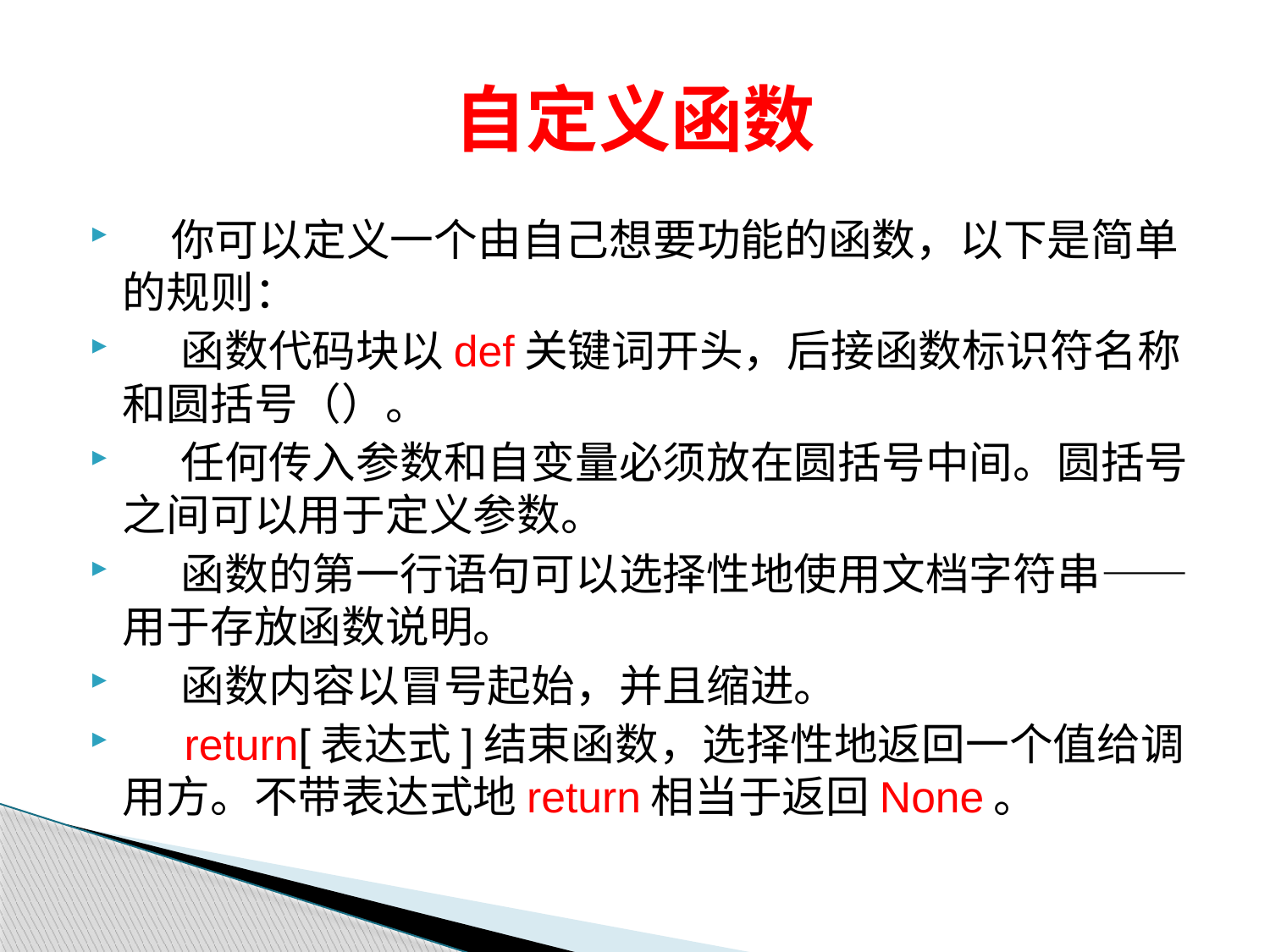

# 自定义函数
    你可以定义一个由自己想要功能的函数，以下是简单的规则：
     函数代码块以def关键词开头，后接函数标识符名称和圆括号（）。
     任何传入参数和自变量必须放在圆括号中间。圆括号之间可以用于定义参数。
     函数的第一行语句可以选择性地使用文档字符串——用于存放函数说明。
     函数内容以冒号起始，并且缩进。
     return[表达式]结束函数，选择性地返回一个值给调用方。不带表达式地return相当于返回None。